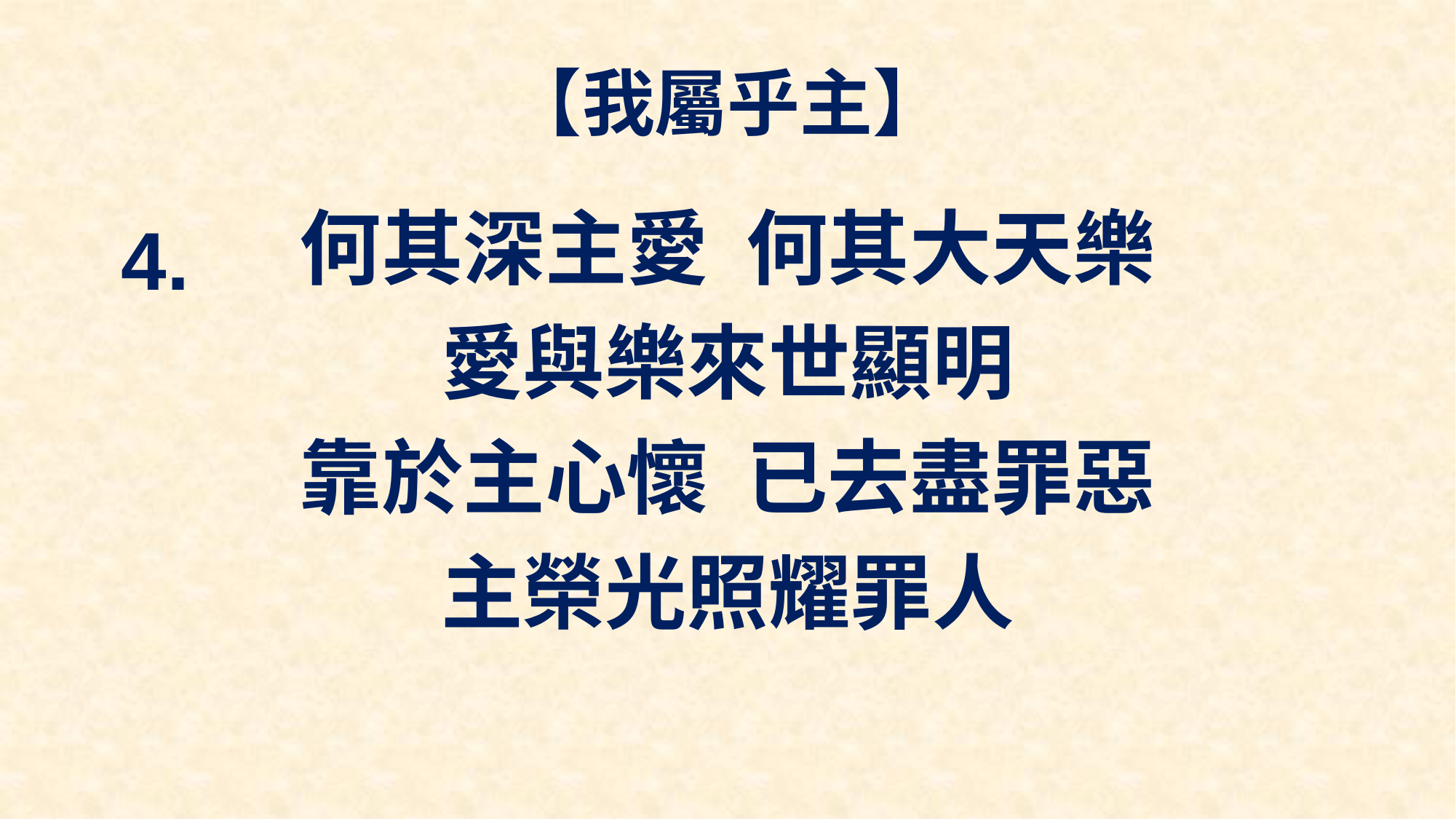

# 【我屬乎主】
何其深主愛  何其大天樂
愛與樂來世顯明
靠於主心懷  已去盡罪惡
主榮光照耀罪人
4.